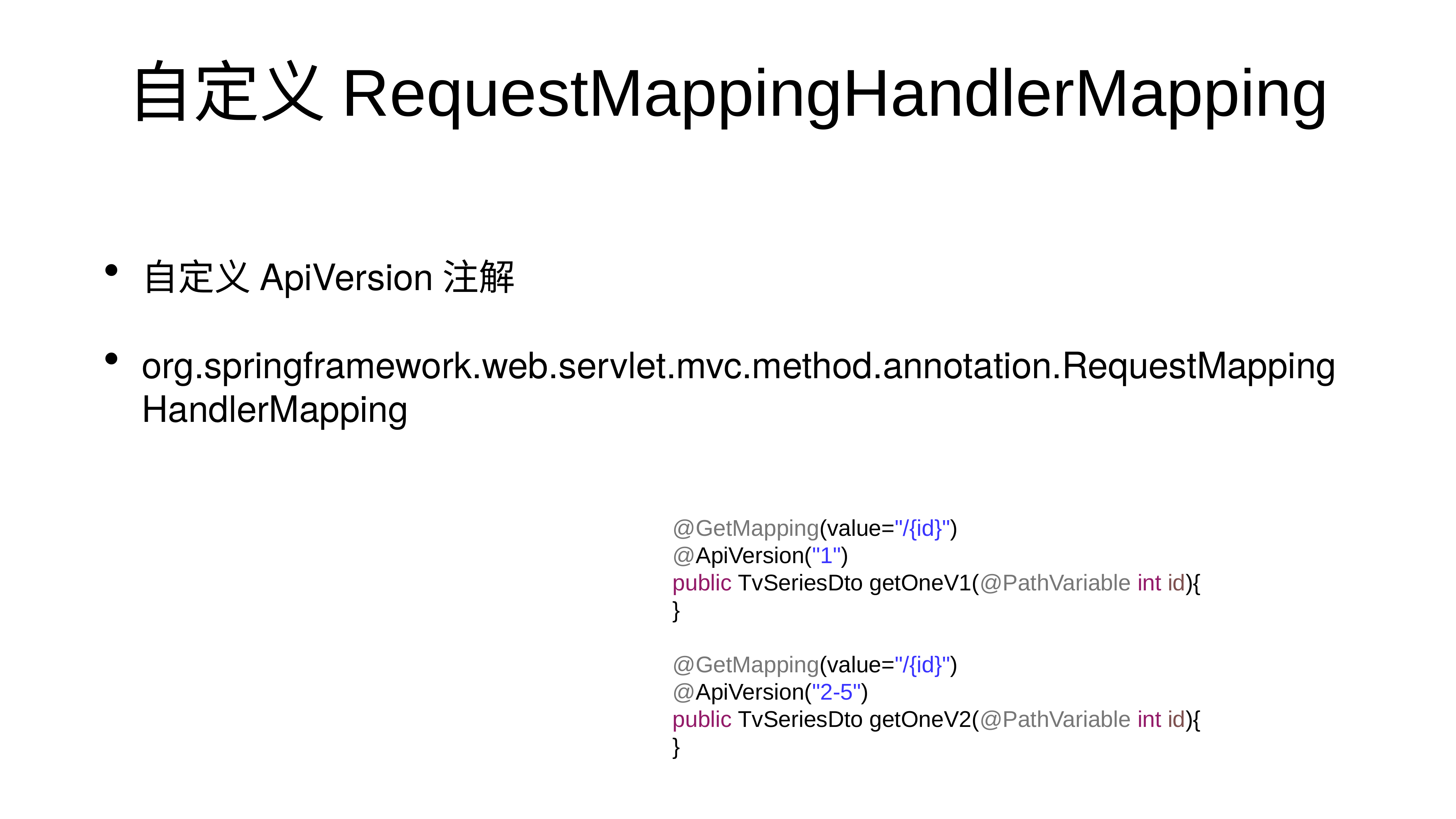

# 自定义RequestMappingHandlerMapping
自定义ApiVersion注解
org.springframework.web.servlet.mvc.method.annotation.RequestMappingHandlerMapping
    @GetMapping(value="/{id}")
    @ApiVersion("1")
    public TvSeriesDto getOneV1(@PathVariable int id){
    }

    @GetMapping(value="/{id}")
    @ApiVersion("2-5")
    public TvSeriesDto getOneV2(@PathVariable int id){
    }